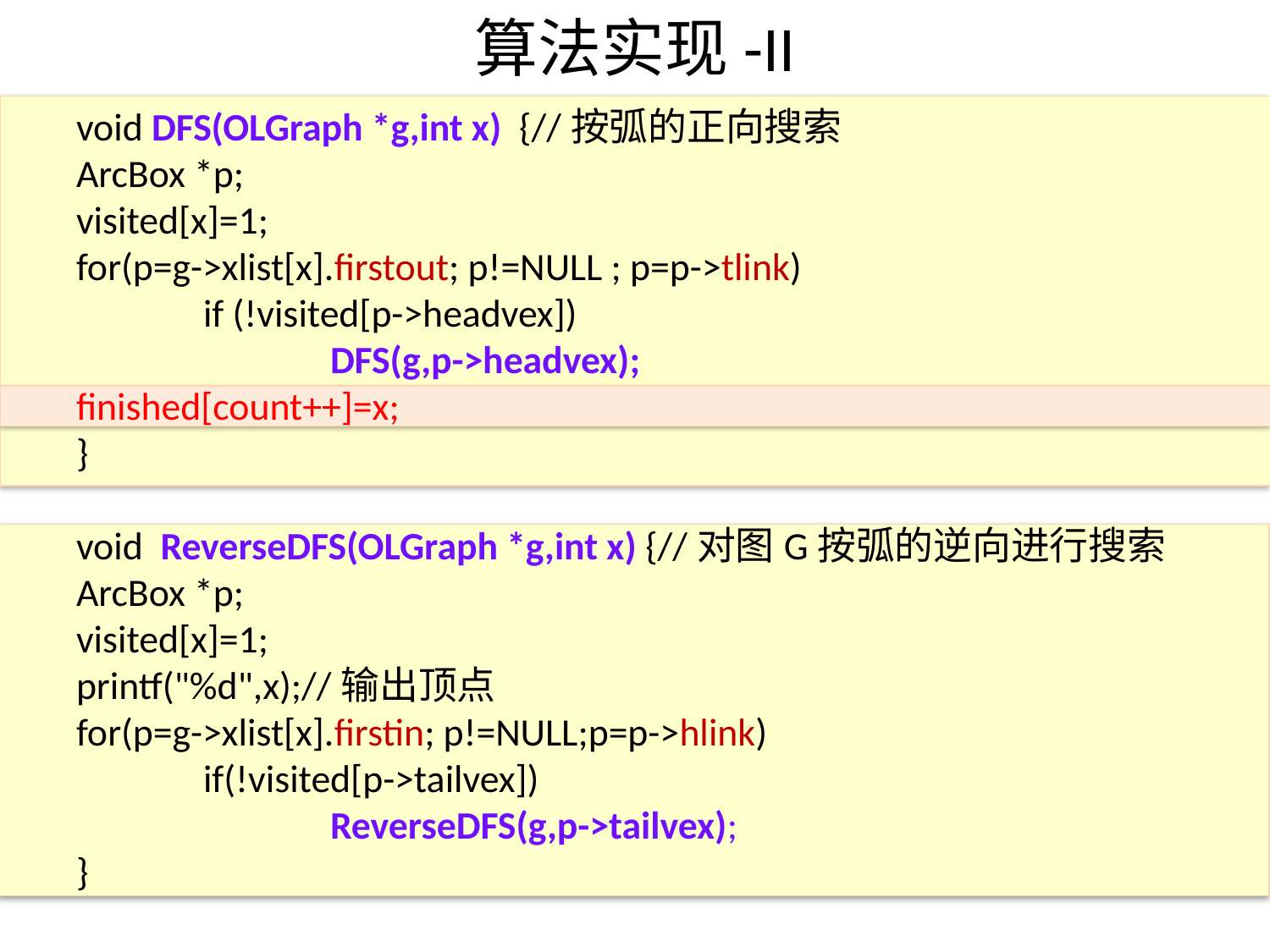

# 算法实现-II
void DFS(OLGraph *g,int x)  {//按弧的正向搜索
ArcBox *p;
visited[x]=1;
for(p=g->xlist[x].firstout; p!=NULL ; p=p->tlink)
	if (!visited[p->headvex])
		DFS(g,p->headvex);
finished[count++]=x;
}

void  ReverseDFS(OLGraph *g,int x) {//对图G按弧的逆向进行搜索
ArcBox *p;
visited[x]=1;
printf("%d",x);//输出顶点
for(p=g->xlist[x].firstin; p!=NULL;p=p->hlink)
	if(!visited[p->tailvex])
		ReverseDFS(g,p->tailvex);
}